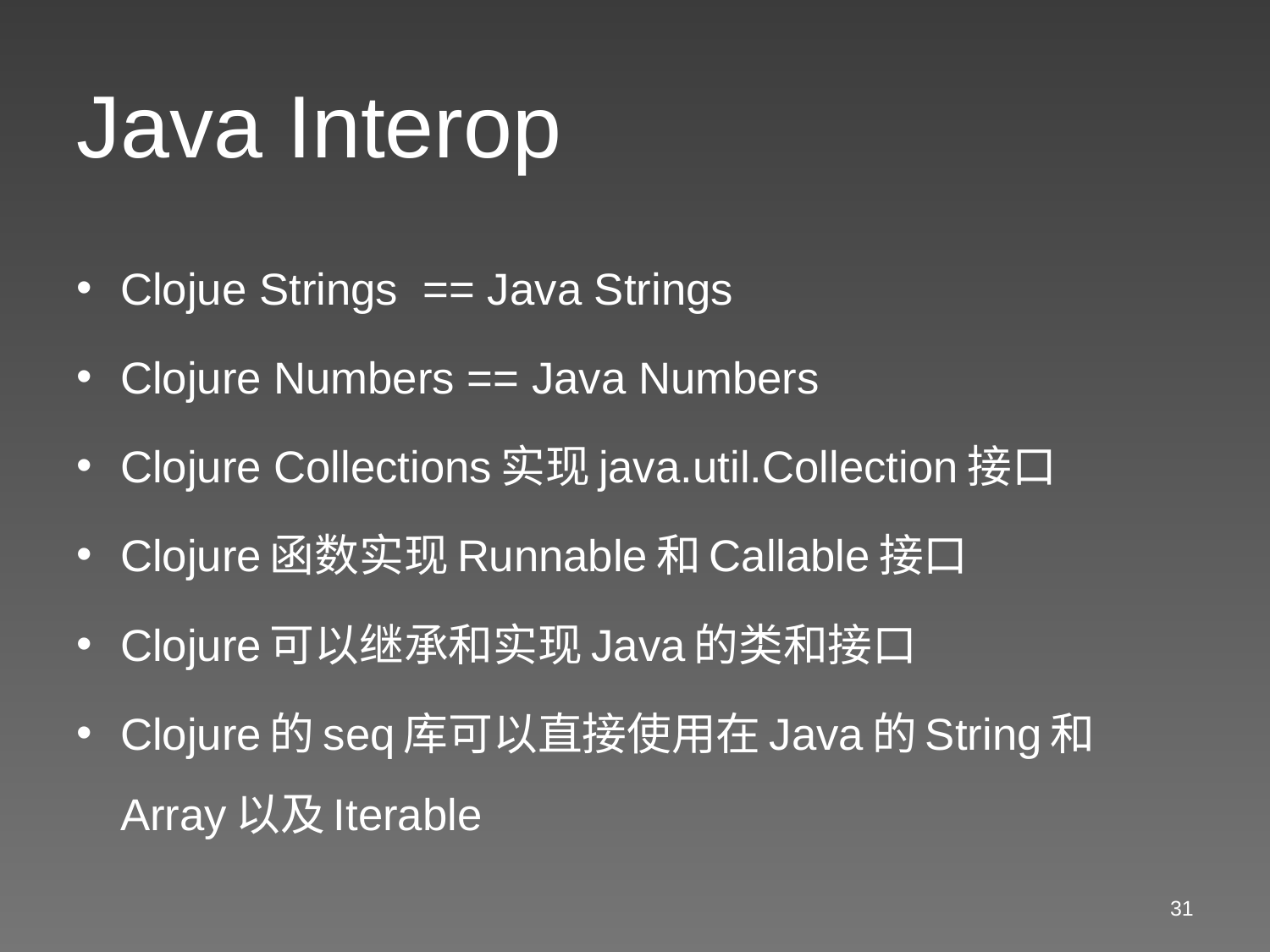

# Java Interop
Clojue Strings  == Java Strings
Clojure Numbers == Java Numbers
Clojure Collections实现java.util.Collection接口
Clojure函数实现Runnable和Callable接口
Clojure可以继承和实现Java的类和接口
Clojure的seq库可以直接使用在Java的String和Array以及Iterable
31